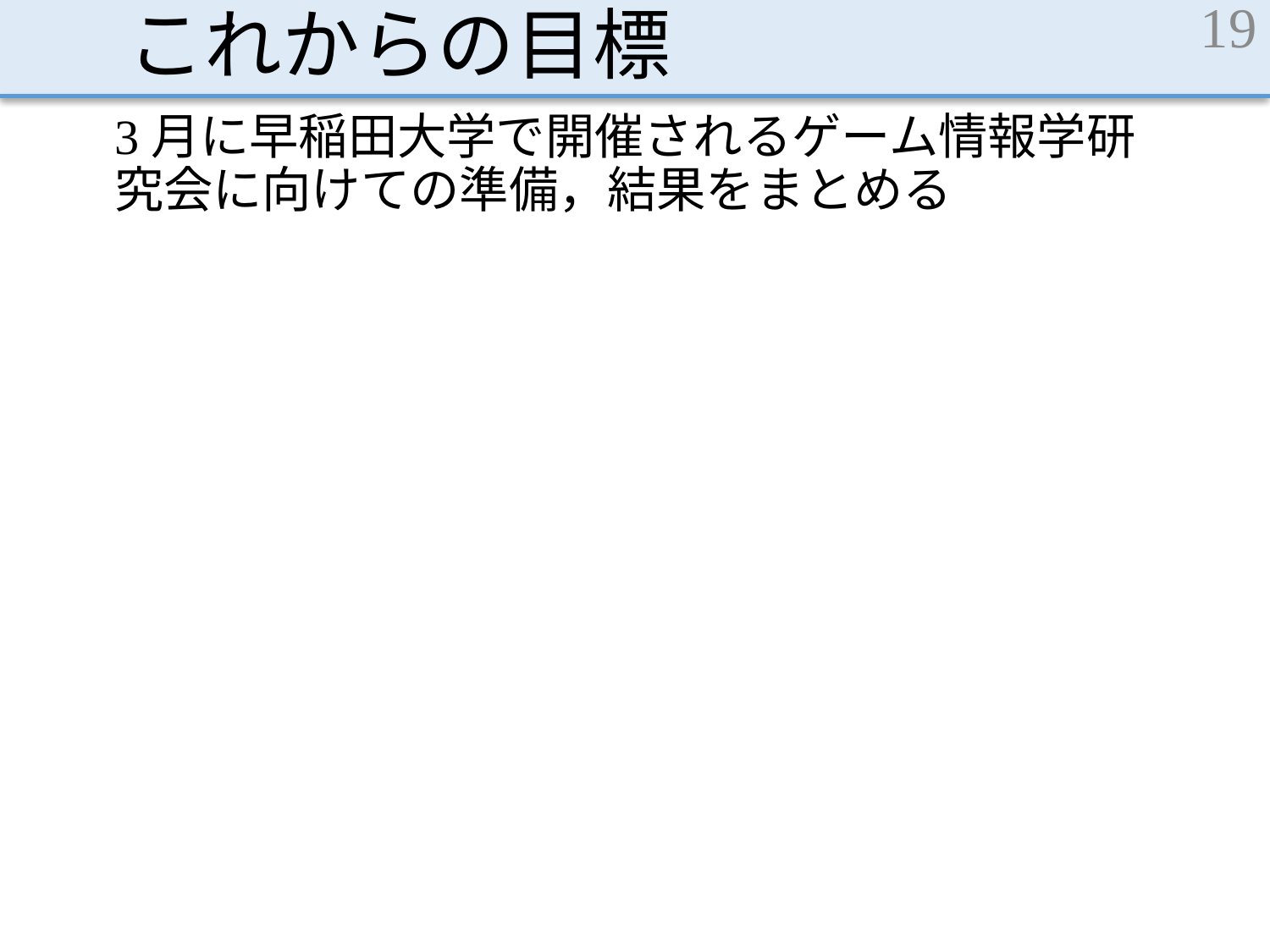

# これからの目標
19
3月に早稲田大学で開催されるゲーム情報学研究会に向けての準備，結果をまとめる